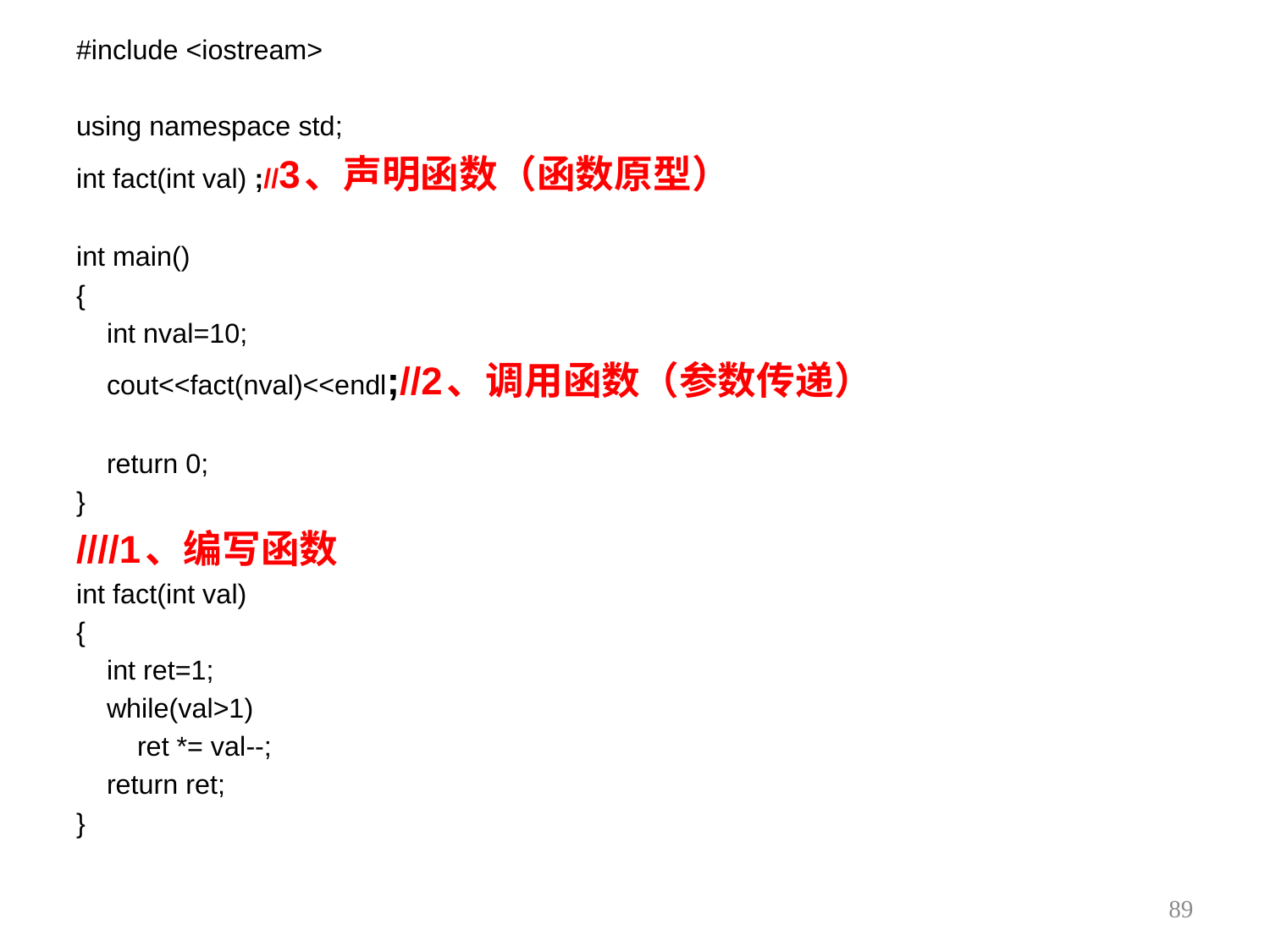

#include <iostream>

using namespace std;
int fact(int val) ;//3、声明函数（函数原型）

int main()
{
    int nval=10;
    cout<<fact(nval)<<endl;//2、调用函数（参数传递）

    return 0;
}
////1、编写函数
int fact(int val)
{
    int ret=1;
    while(val>1)
        ret *= val--;
    return ret;
}

89